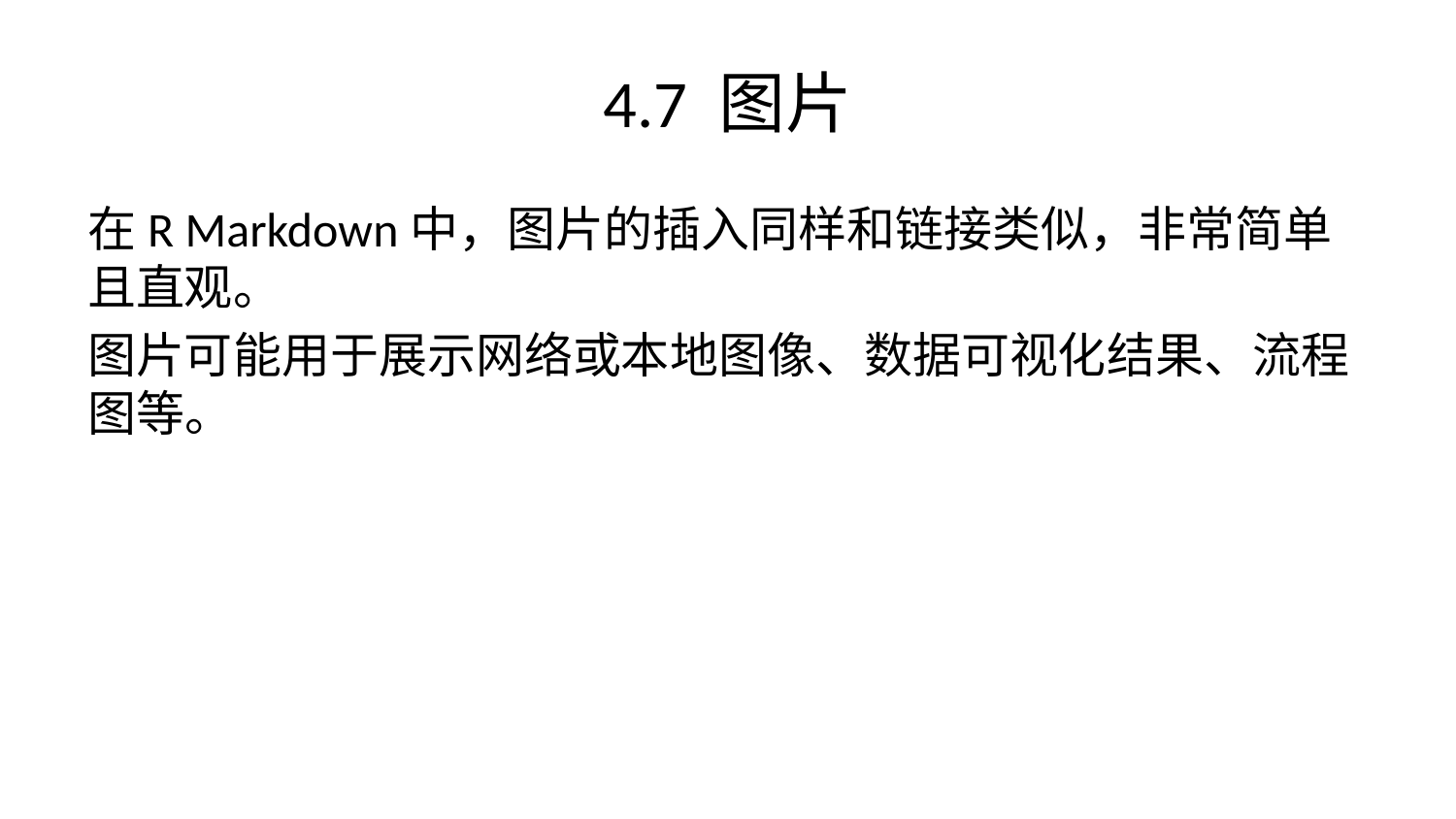

# 4.7 图片
在R Markdown中，图片的插入同样和链接类似，非常简单且直观。
图片可能用于展示网络或本地图像、数据可视化结果、流程图等。